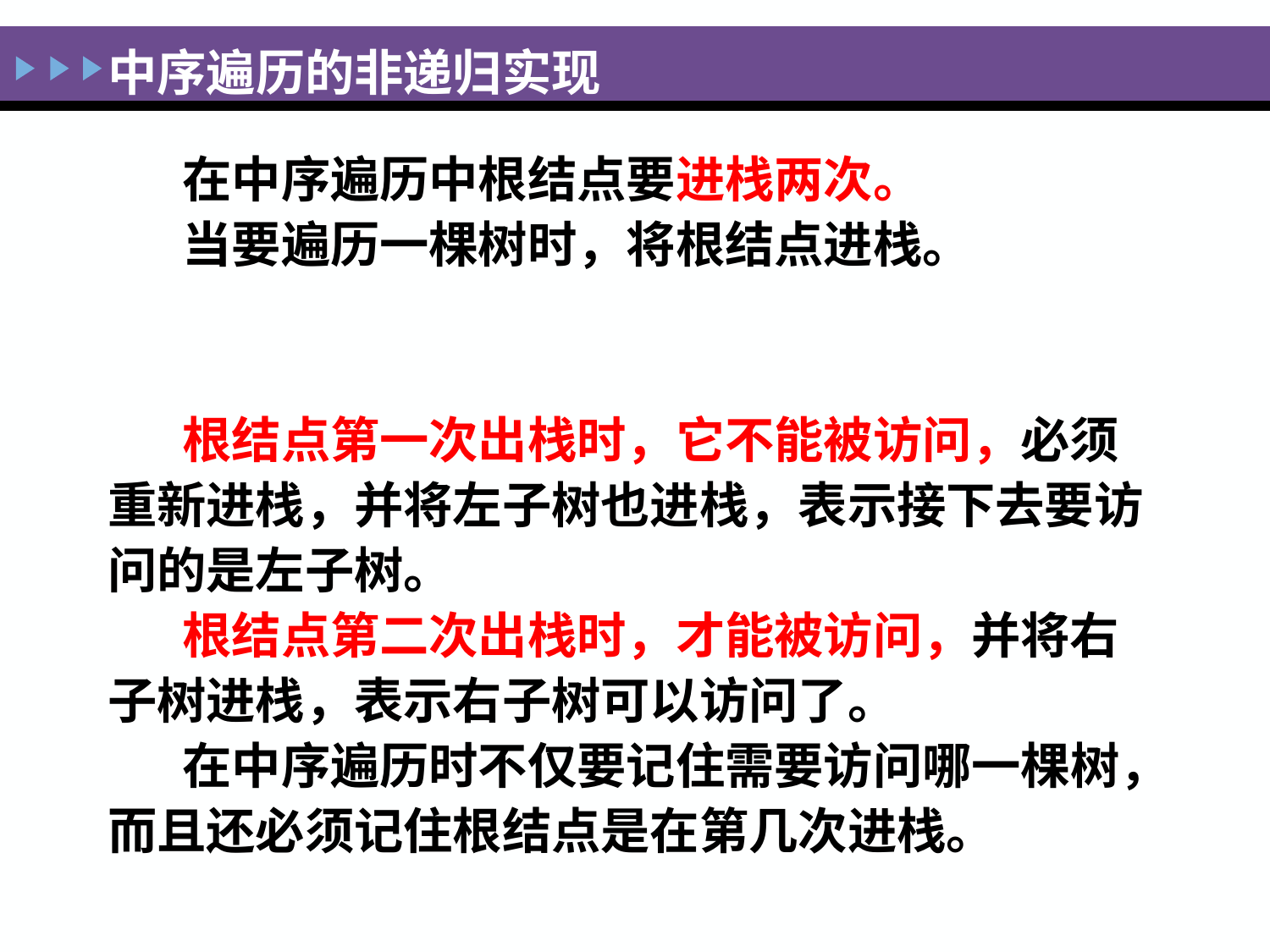

中序遍历的非递归实现
# 栈元素的设计
在中序遍历中根结点要进栈两次。
当要遍历一棵树时，将根结点进栈。

根结点第一次出栈时，它不能被访问，必须重新进栈，并将左子树也进栈，表示接下去要访问的是左子树。
根结点第二次出栈时，才能被访问，并将右子树进栈，表示右子树可以访问了。
在中序遍历时不仅要记住需要访问哪一棵树，而且还必须记住根结点是在第几次进栈。